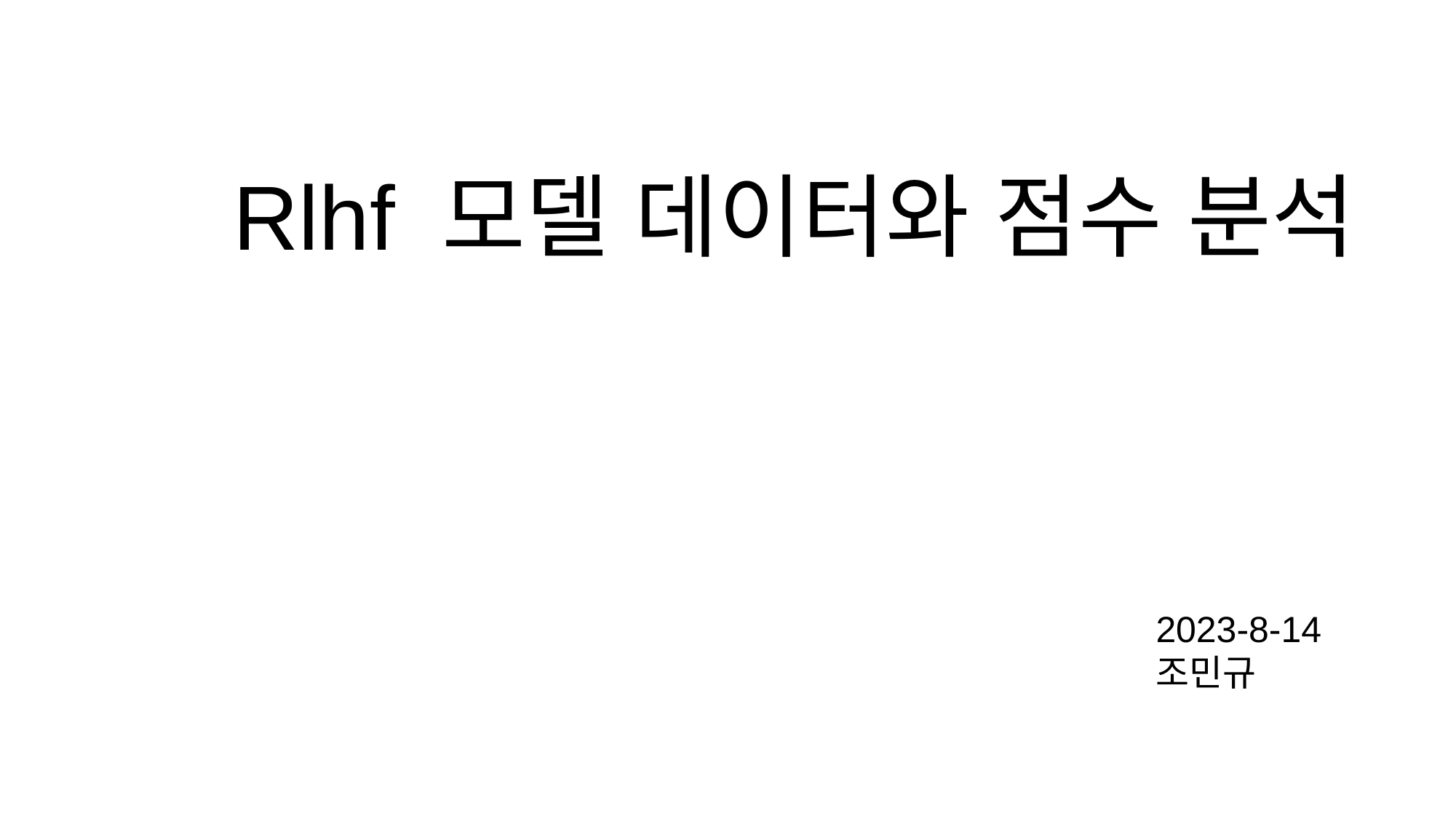

# Rlhf 모델 데이터와 점수 분석

2023-8-14
조민규